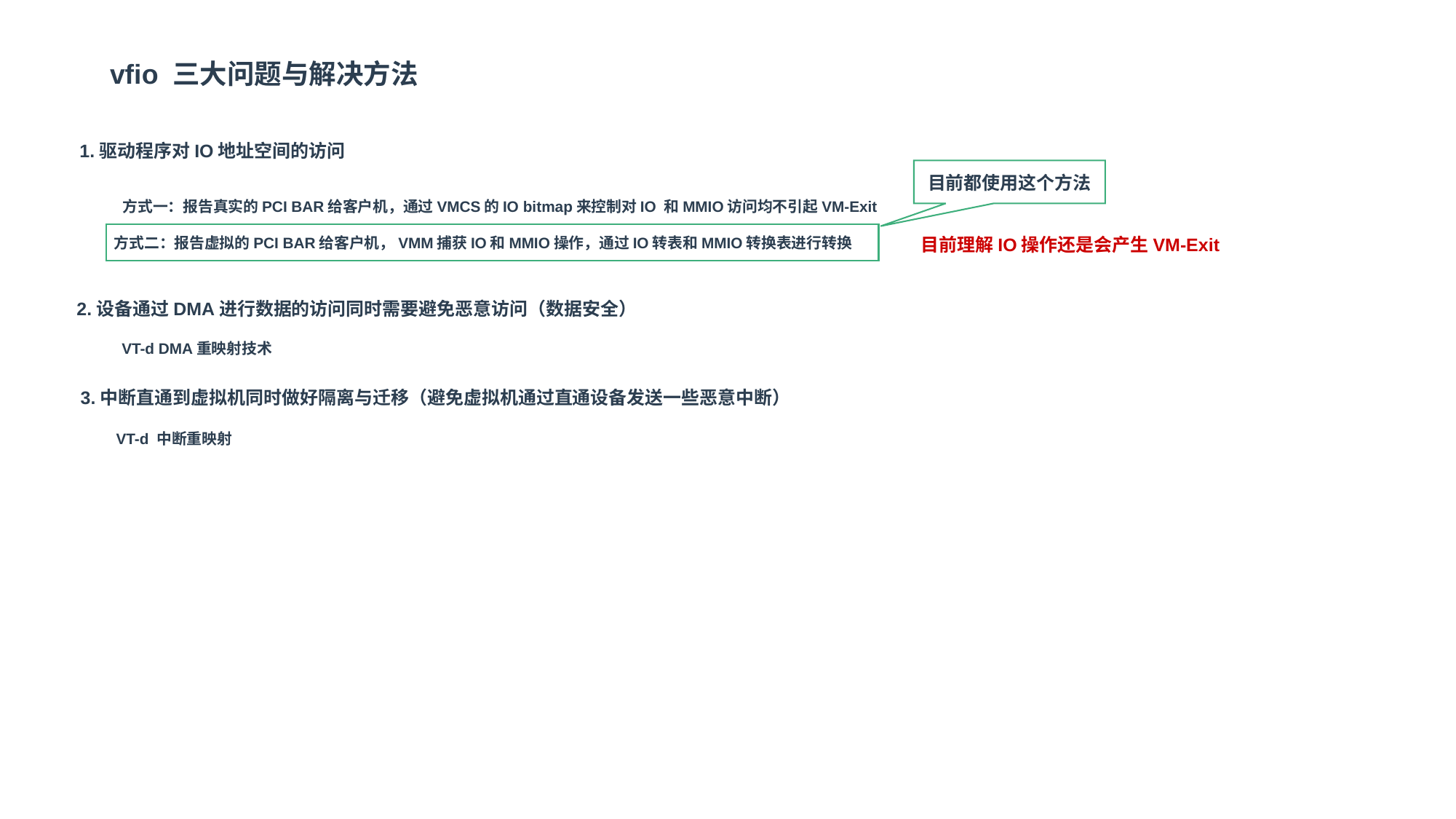

vfio 三大问题与解决方法
1.驱动程序对IO地址空间的访问
目前都使用这个方法
方式一：报告真实的PCI BAR给客户机，通过VMCS的IO bitmap来控制对IO 和MMIO访问均不引起VM-Exit

目前理解IO操作还是会产生VM-Exit
方式二：报告虚拟的PCI BAR给客户机，VMM捕获IO和MMIO操作，通过IO转表和MMIO转换表进行转换
2.设备通过DMA进行数据的访问同时需要避免恶意访问（数据安全）
VT-d DMA重映射技术
3.中断直通到虚拟机同时做好隔离与迁移（避免虚拟机通过直通设备发送一些恶意中断）
VT-d 中断重映射